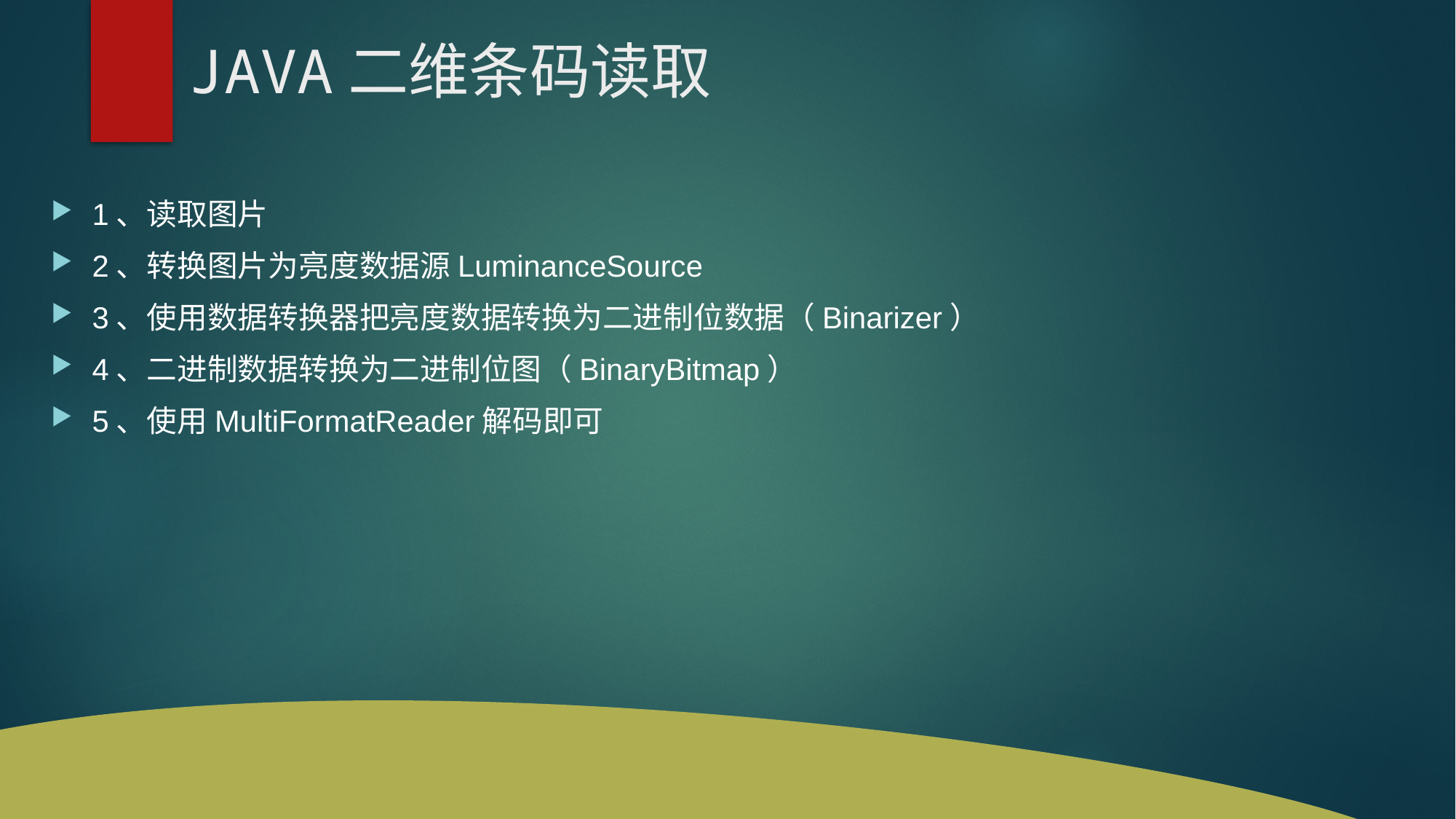

# JAVA二维条码读取
1、读取图片
2、转换图片为亮度数据源LuminanceSource
3、使用数据转换器把亮度数据转换为二进制位数据（Binarizer）
4、二进制数据转换为二进制位图（BinaryBitmap）
5、使用MultiFormatReader解码即可